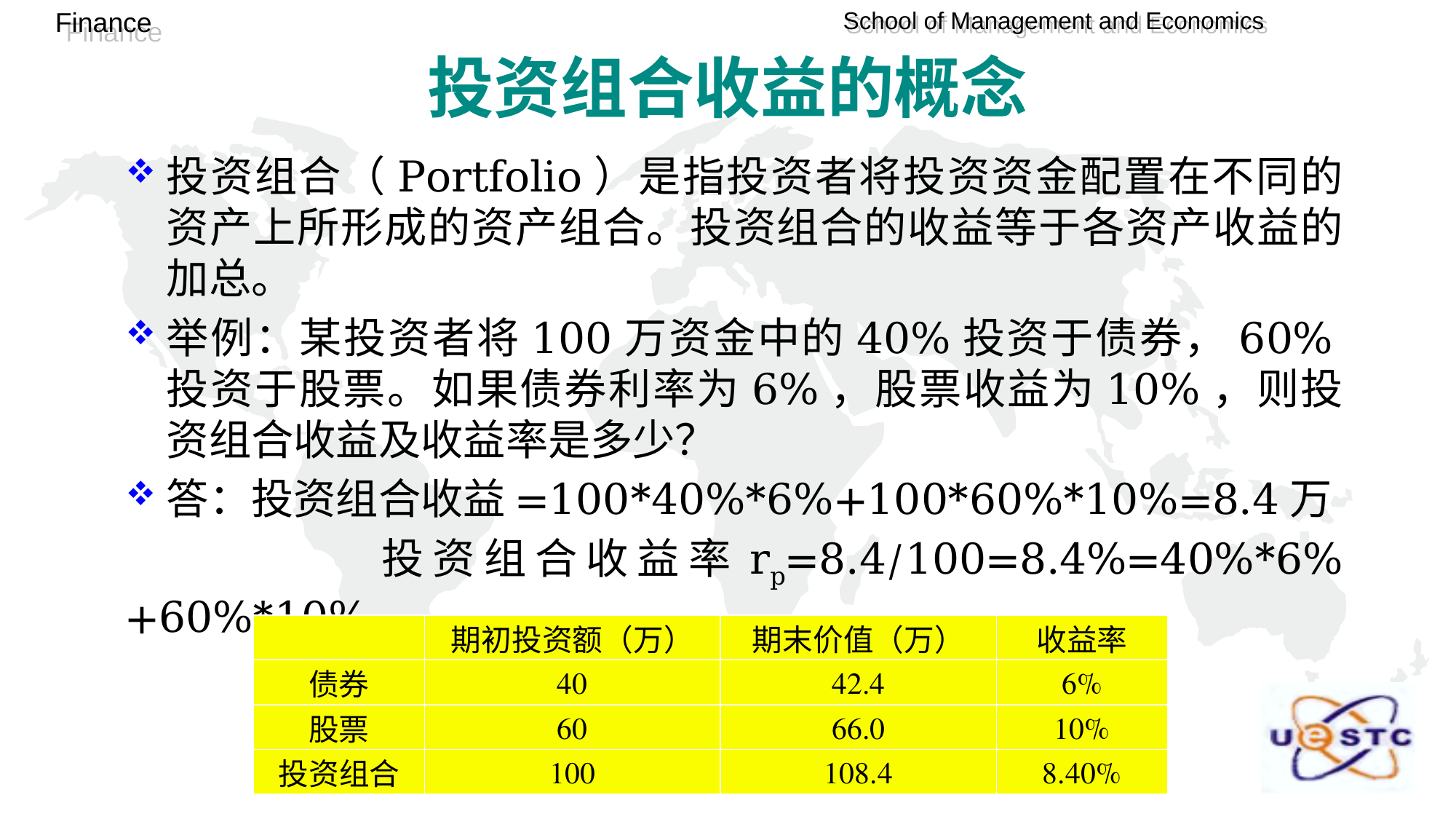

# 投资组合收益的概念
投资组合（Portfolio）是指投资者将投资资金配置在不同的资产上所形成的资产组合。投资组合的收益等于各资产收益的加总。
举例：某投资者将100万资金中的40%投资于债券，60%投资于股票。如果债券利率为6%，股票收益为10%，则投资组合收益及收益率是多少？
答：投资组合收益=100*40%*6%+100*60%*10%=8.4万
             投资组合收益率rp=8.4/100=8.4%=40%*6%+60%*10%

|  | 期初投资额（万） | 期末价值（万） | 收益率 |
| --- | --- | --- | --- |
| 债券 | 40 | 42.4 | 6% |
| 股票 | 60 | 66.0 | 10% |
| 投资组合 | 100 | 108.4 | 8.40% |